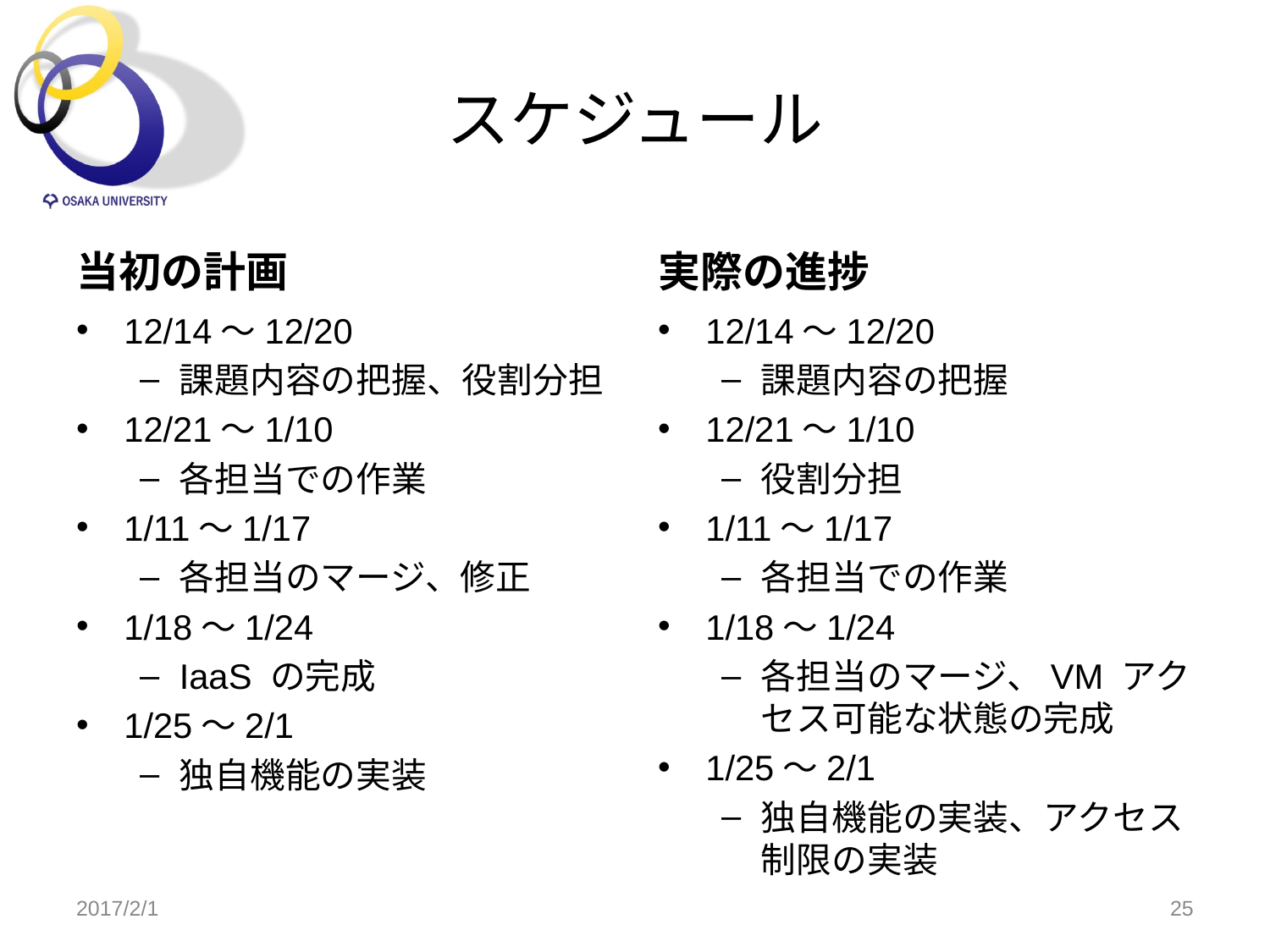

# スケジュール
当初の計画
実際の進捗
12/14～12/20
課題内容の把握、役割分担
12/21～1/10
各担当での作業
1/11～1/17
各担当のマージ、修正
1/18～1/24
IaaS の完成
1/25～2/1
独自機能の実装
12/14～12/20
課題内容の把握
12/21～1/10
役割分担
1/11～1/17
各担当での作業
1/18～1/24
各担当のマージ、VM アクセス可能な状態の完成
1/25～2/1
独自機能の実装、アクセス制限の実装

2017/2/1
25